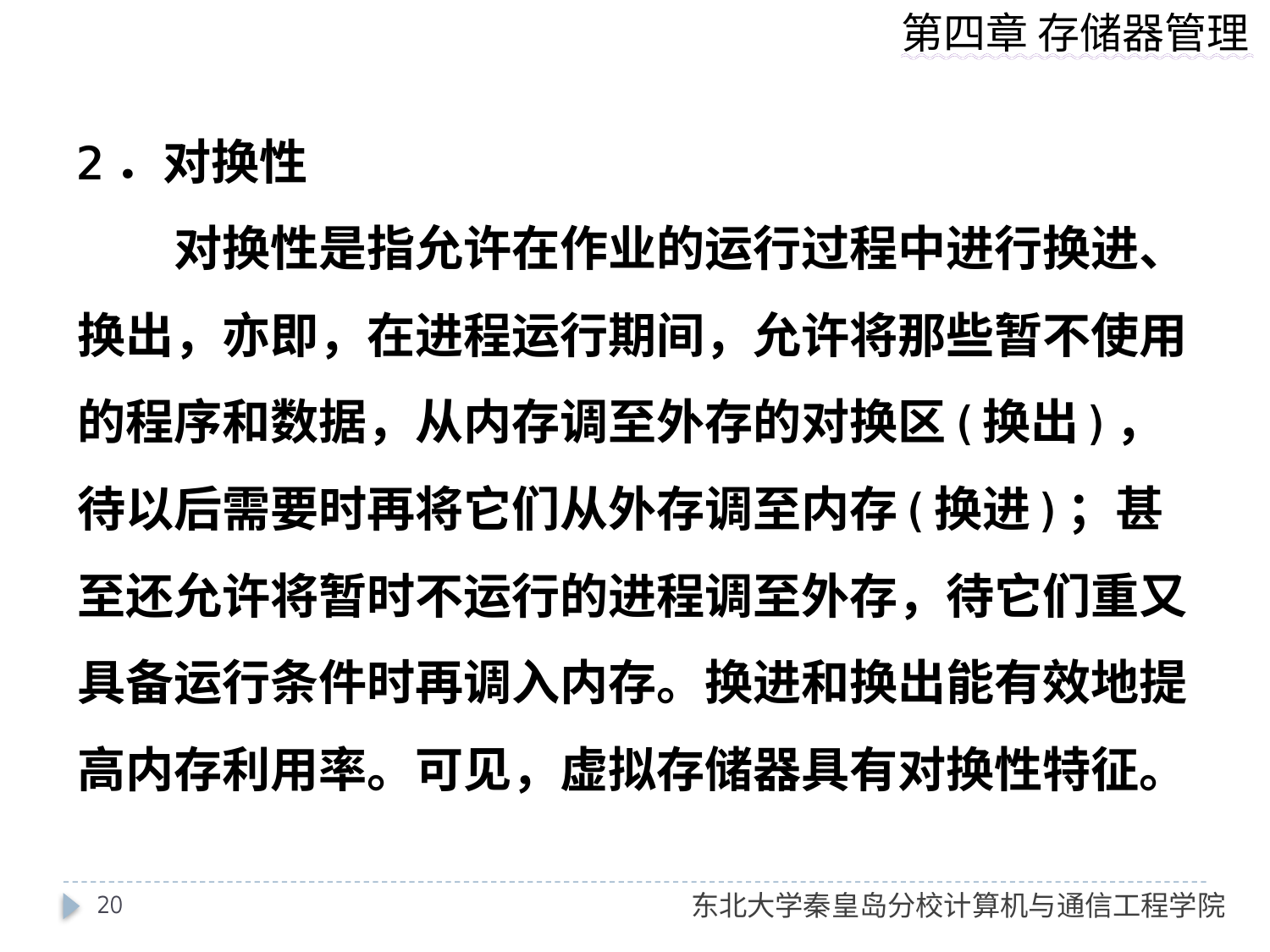

2．对换性
　　对换性是指允许在作业的运行过程中进行换进、换出，亦即，在进程运行期间，允许将那些暂不使用的程序和数据，从内存调至外存的对换区(换出)，待以后需要时再将它们从外存调至内存(换进)；甚至还允许将暂时不运行的进程调至外存，待它们重又具备运行条件时再调入内存。换进和换出能有效地提高内存利用率。可见，虚拟存储器具有对换性特征。
20